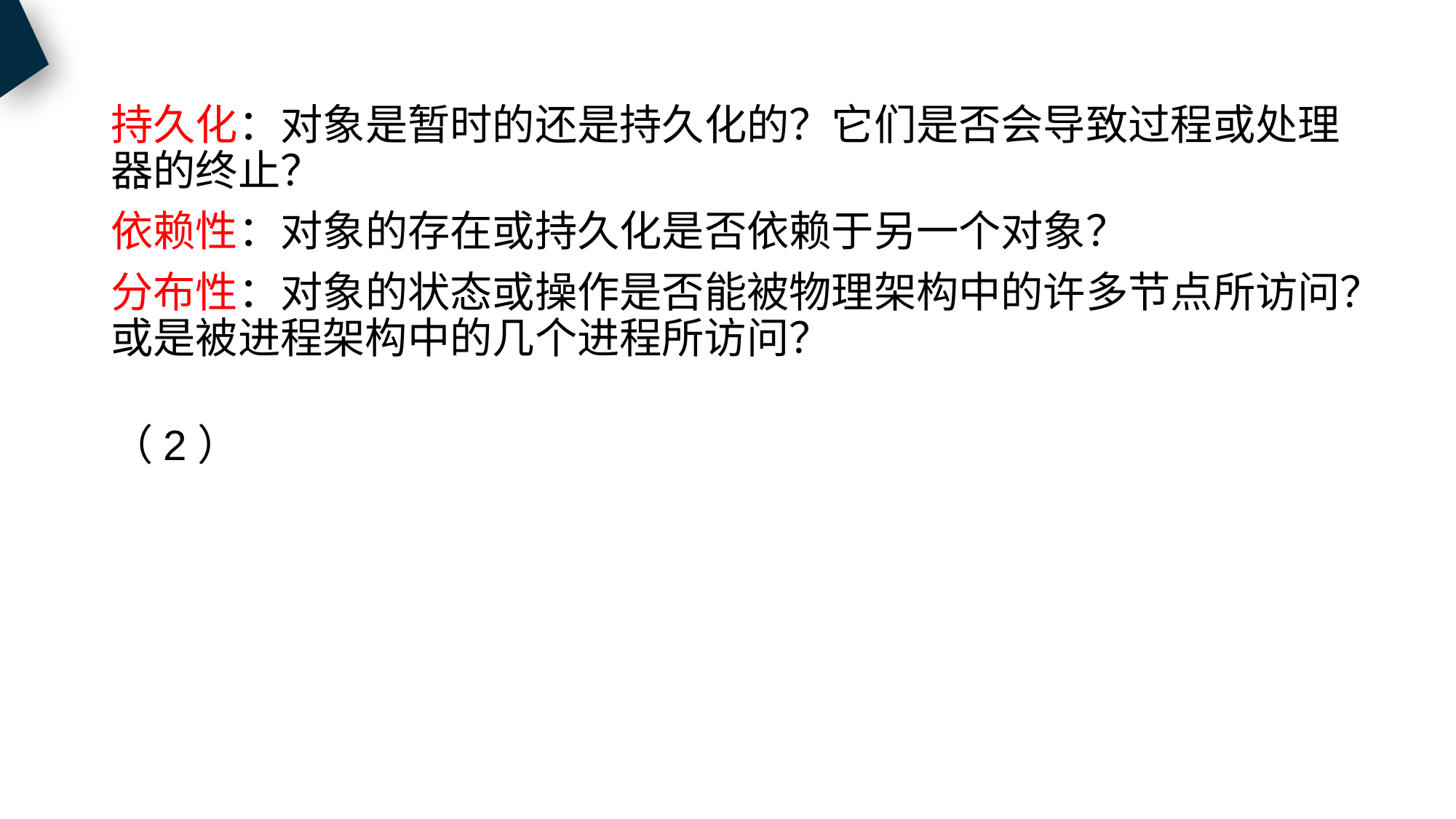

持久化：对象是暂时的还是持久化的？它们是否会导致过程或处理器的终止？
依赖性：对象的存在或持久化是否依赖于另一个对象？
分布性：对象的状态或操作是否能被物理架构中的许多节点所访问？或是被进程架构中的几个进程所访问？
										   （2）